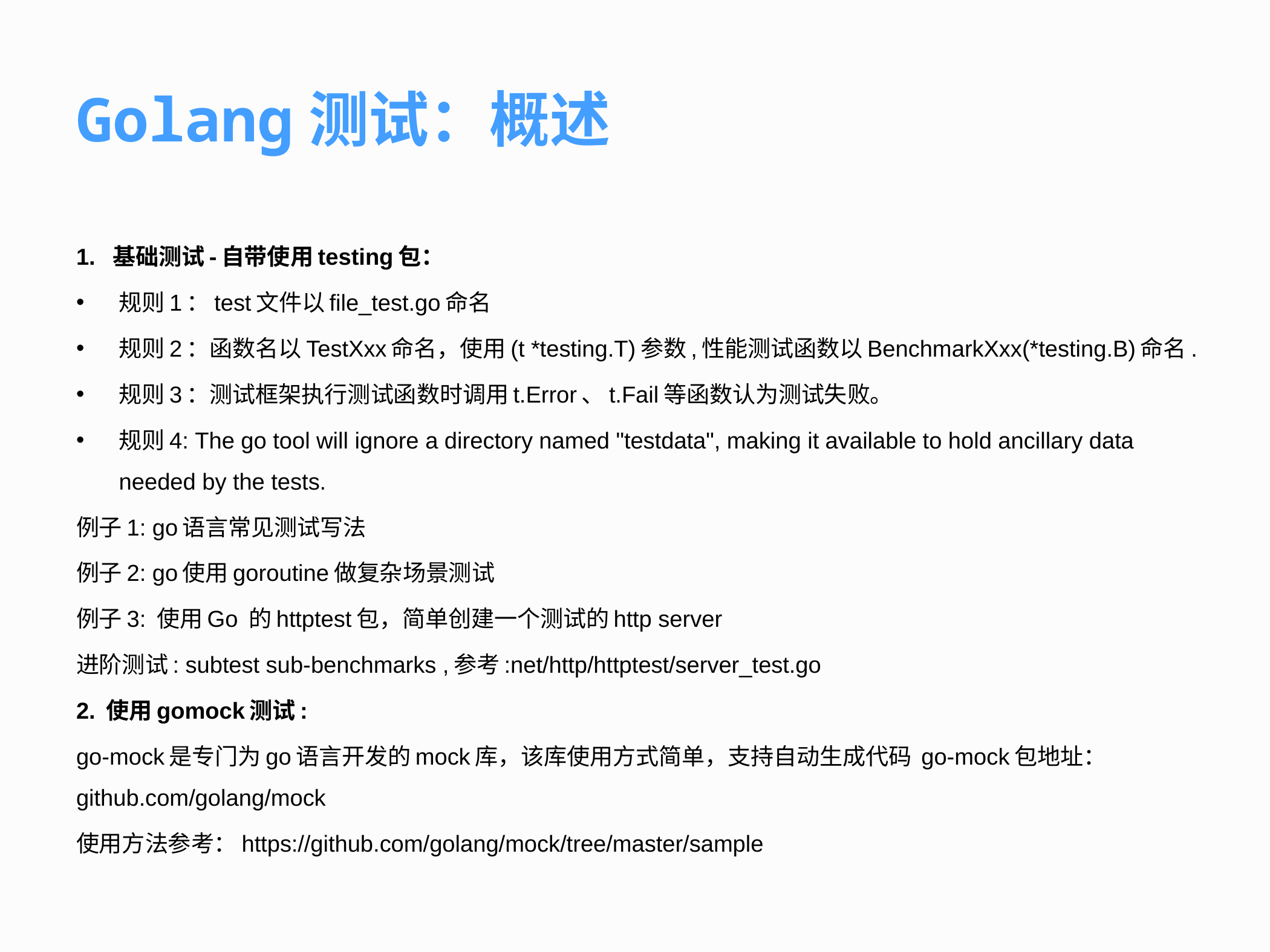

# Golang测试：概述
1.  基础测试-自带使用testing包：
规则1：test文件以file_test.go命名
规则2：函数名以TestXxx命名，使用(t *testing.T)参数,性能测试函数以BenchmarkXxx(*testing.B)命名.
规则3：测试框架执行测试函数时调用t.Error、t.Fail等函数认为测试失败。
规则4: The go tool will ignore a directory named "testdata", making it available to hold ancillary data needed by the tests.
例子1: go语言常见测试写法
例子2: go使用goroutine做复杂场景测试
例子3: 使用Go 的httptest包，简单创建一个测试的http server
进阶测试: subtest sub-benchmarks ,参考:net/http/httptest/server_test.go
2. 使用gomock测试:
go-mock是专门为go语言开发的mock库，该库使用方式简单，支持自动生成代码 go-mock包地址：github.com/golang/mock
使用方法参考：https://github.com/golang/mock/tree/master/sample